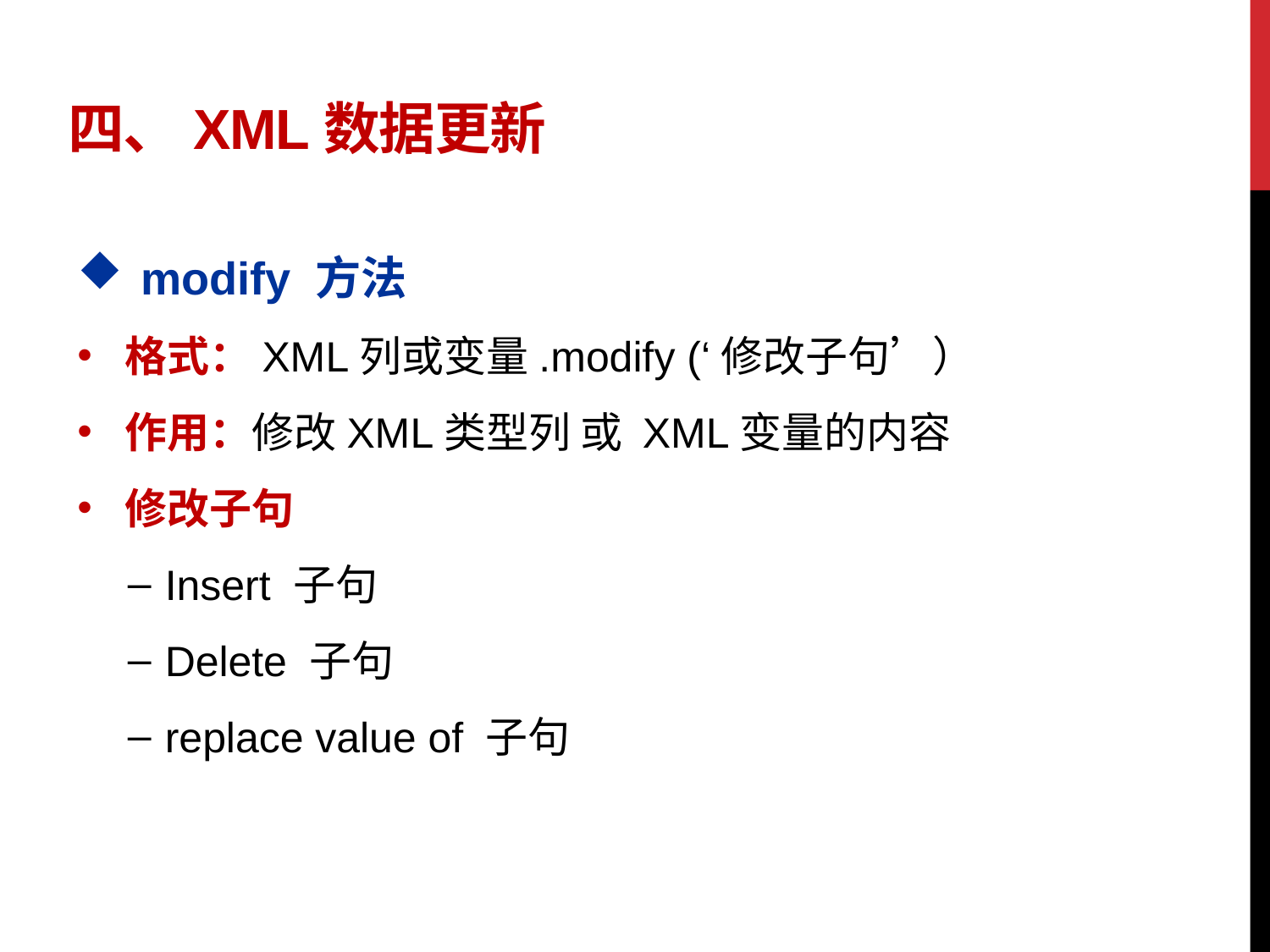

# 四、XML数据更新
modify 方法
格式：XML列或变量.modify (‘修改子句’）
作用：修改XML类型列 或 XML变量的内容
修改子句
Insert 子句
Delete 子句
replace value of 子句